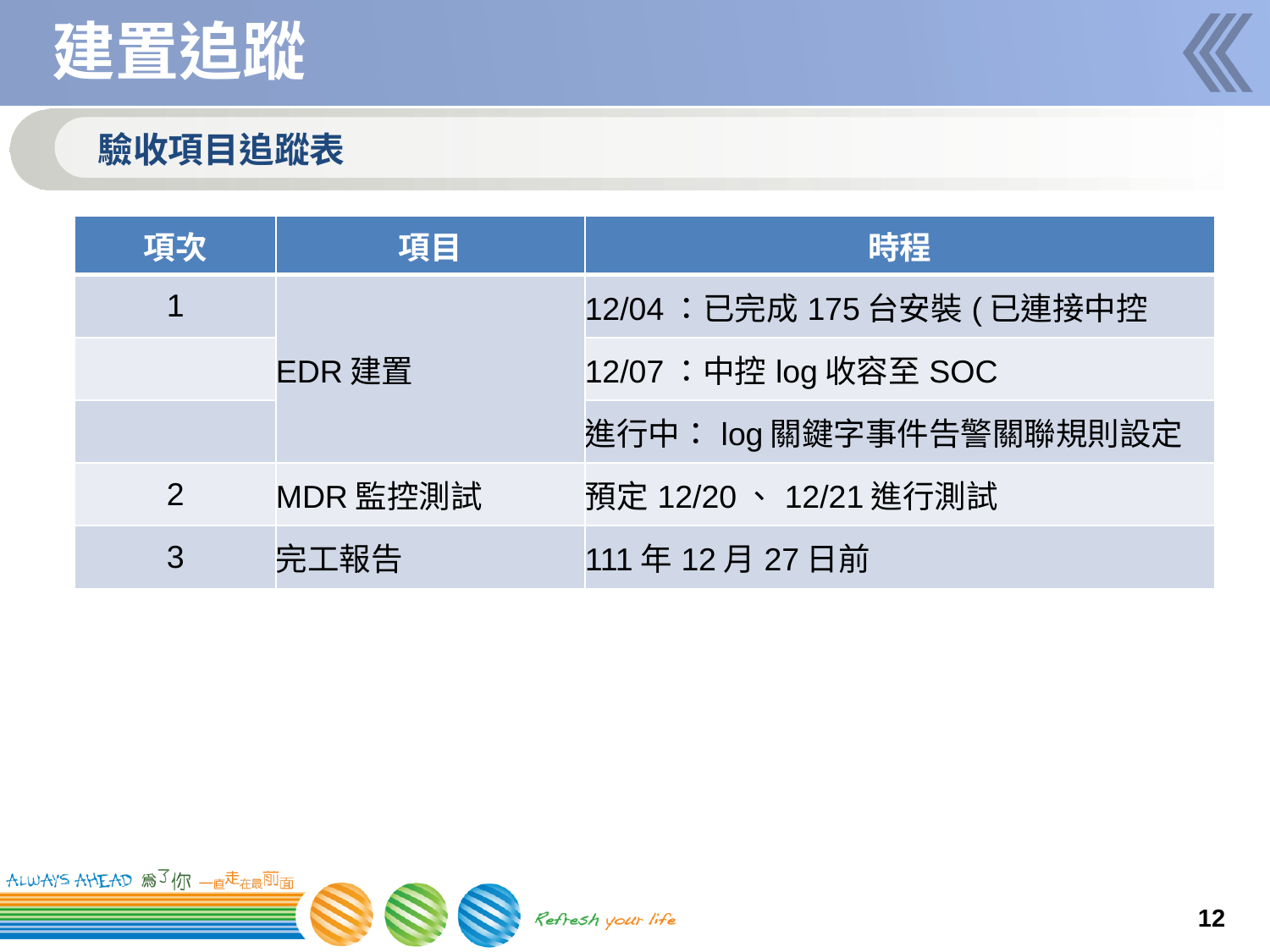

# 建置追蹤
驗收項目追蹤表
| 項次 | 項目 | 時程 |
| --- | --- | --- |
| 1 | EDR建置 | 12/04：已完成175台安裝(已連接中控 |
|  |  | 12/07：中控log收容至SOC |
|  |  | 進行中：log關鍵字事件告警關聯規則設定 |
| 2 | MDR監控測試 | 預定12/20、12/21進行測試 |
| 3 | 完工報告 | 111年12月27日前 |
12